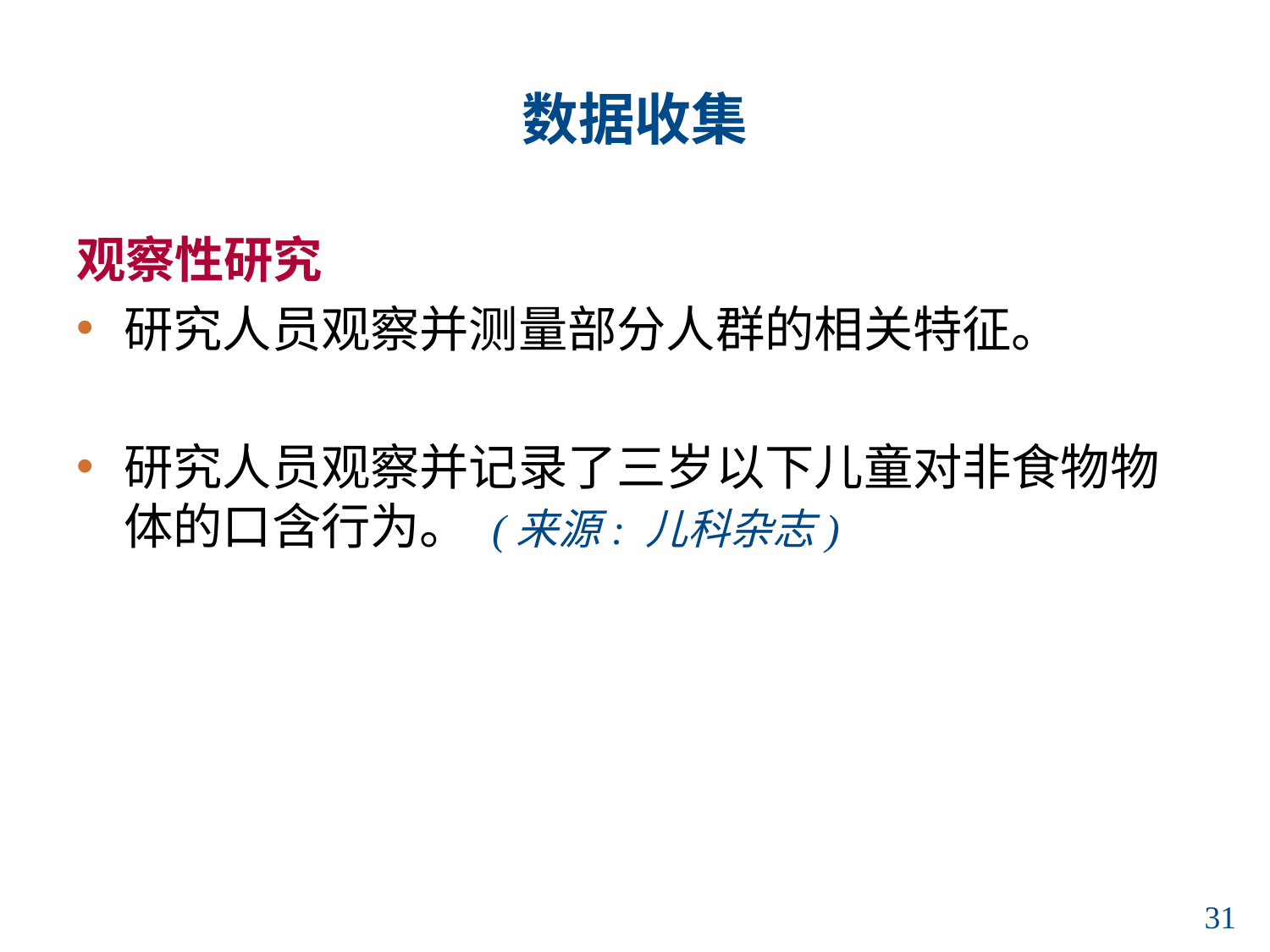

# 数据收集
观察性研究
研究人员观察并测量部分人群的相关特征。

研究人员观察并记录了三岁以下儿童对非食物物体的口含行为。 (来源: 儿科杂志)

31